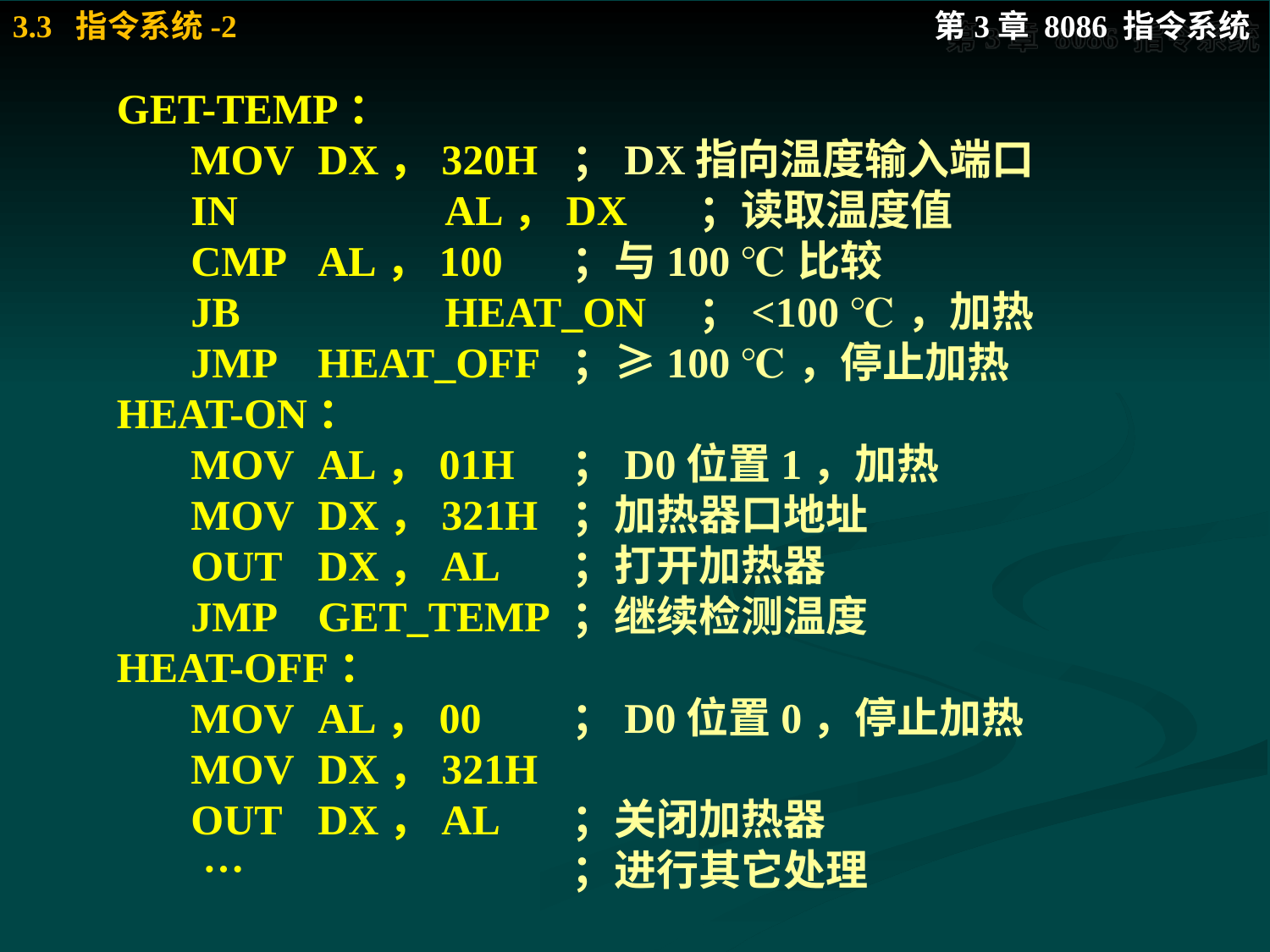

GET-TEMP：
	MOV	DX，320H	；DX指向温度输入端口
	IN		AL，DX	；读取温度值
	CMP	AL，100	；与100 ℃比较
	JB		HEAT_ON	；<100 ℃，加热
	JMP	HEAT_OFF	；≥100 ℃，停止加热
HEAT-ON：
	MOV	AL，01H	；D0位置1，加热
	MOV	DX，321H	；加热器口地址
	OUT	DX，AL	；打开加热器
	JMP	GET_TEMP	；继续检测温度
HEAT-OFF：
	MOV	AL，00	；D0位置0，停止加热
	MOV	DX，321H
	OUT	DX，AL	；关闭加热器
         …			；进行其它处理